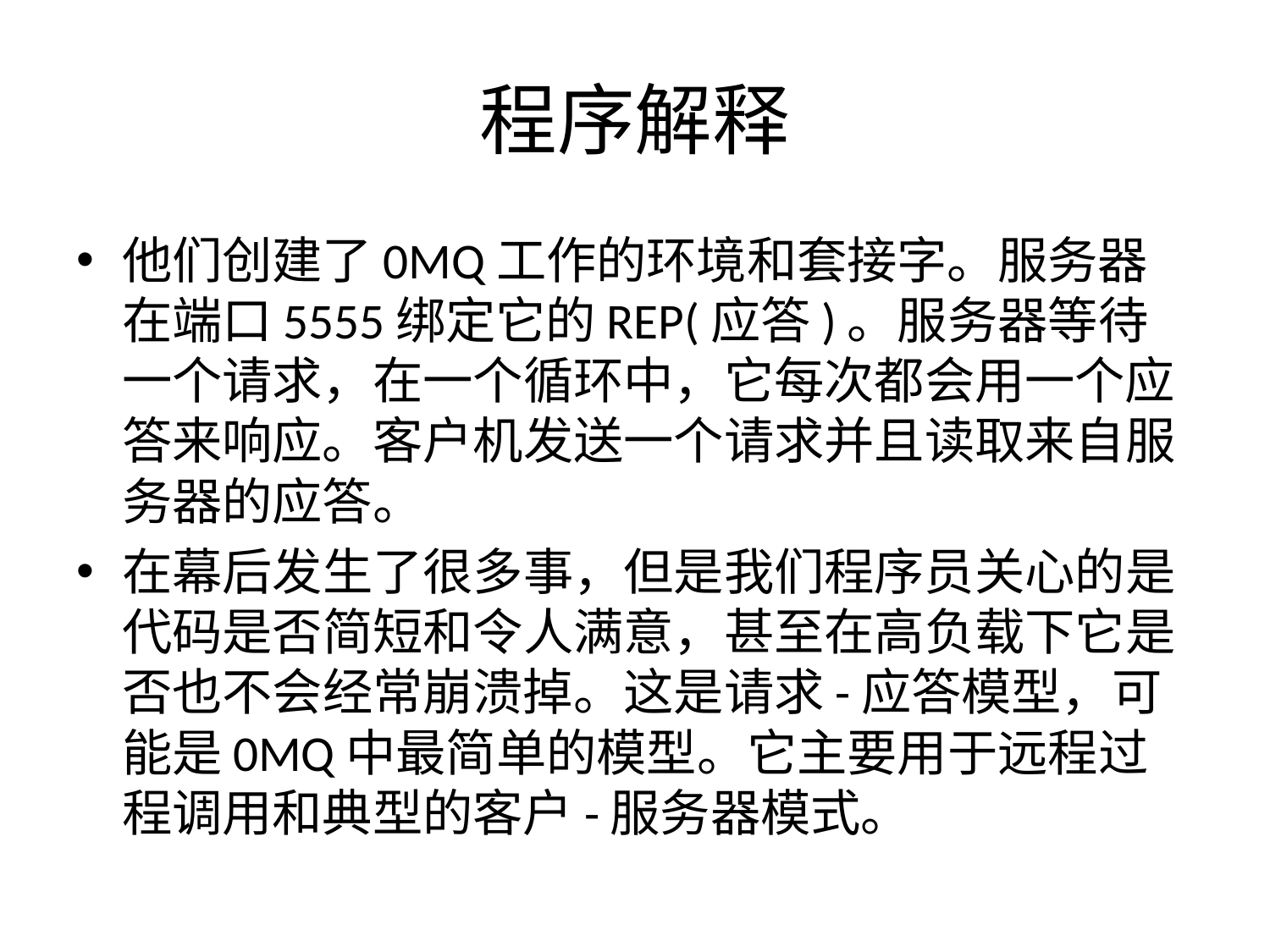

# 程序解释
他们创建了0MQ工作的环境和套接字。服务器在端口5555绑定它的REP(应答)。服务器等待一个请求，在一个循环中，它每次都会用一个应答来响应。客户机发送一个请求并且读取来自服务器的应答。
在幕后发生了很多事，但是我们程序员关心的是代码是否简短和令人满意，甚至在高负载下它是否也不会经常崩溃掉。这是请求-应答模型，可能是0MQ中最简单的模型。它主要用于远程过程调用和典型的客户-服务器模式。